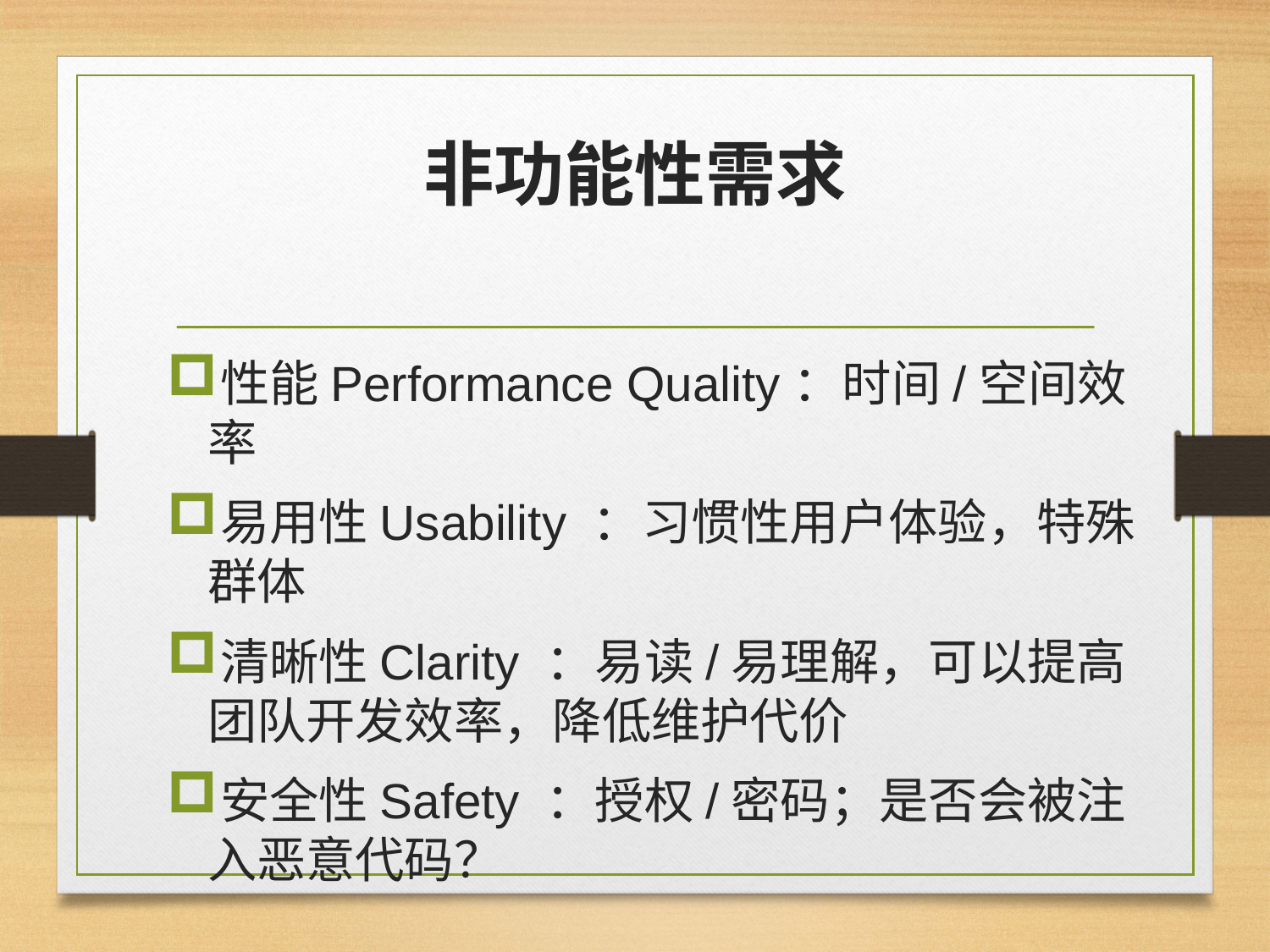

# 非功能性需求
性能Performance Quality：时间/空间效率
易用性Usability ：习惯性用户体验，特殊群体
清晰性Clarity ：易读/易理解，可以提高团队开发效率，降低维护代价
安全性Safety ：授权/密码；是否会被注入恶意代码？